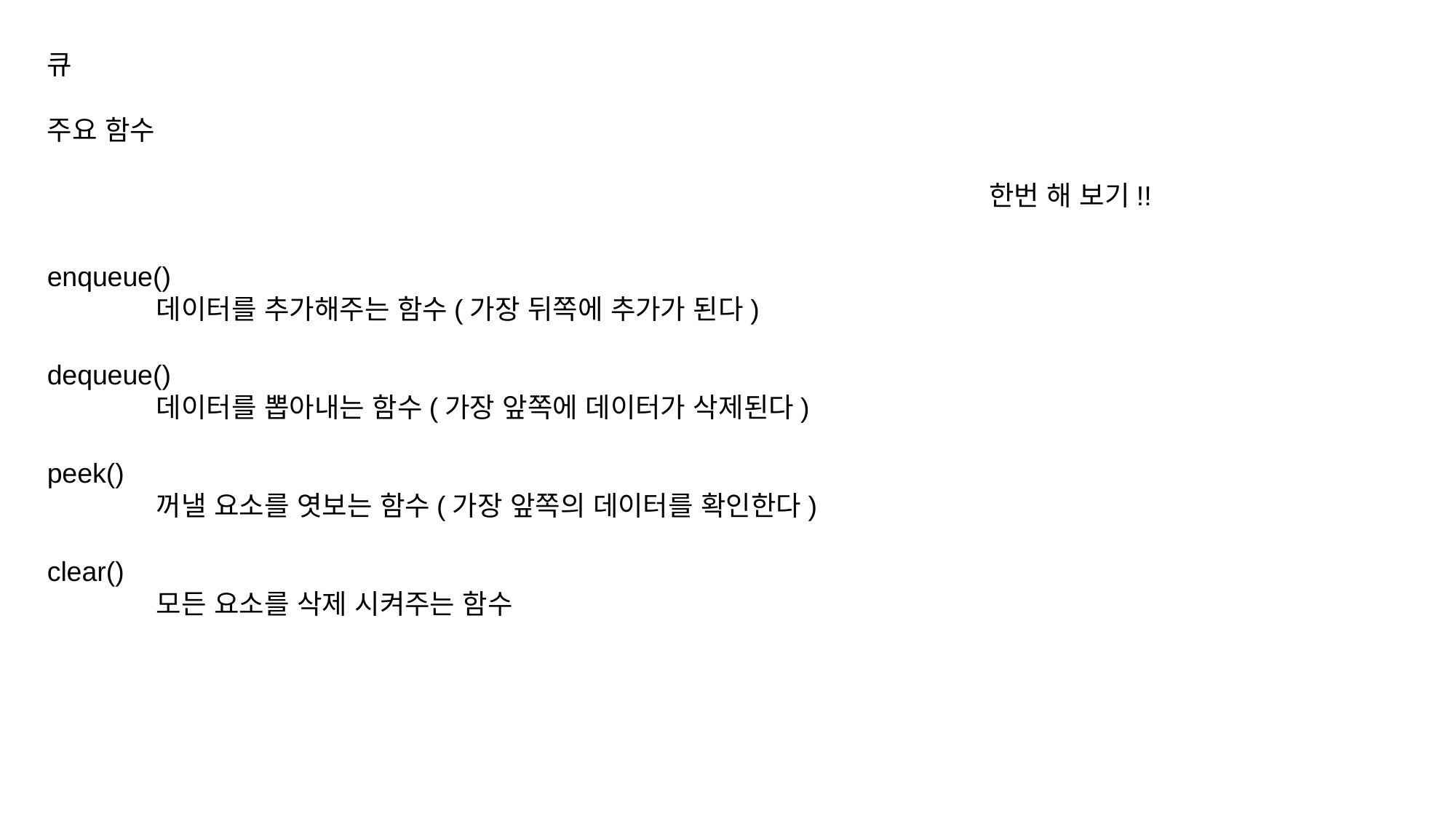

큐
주요 함수
한번 해 보기!!
enqueue()
	데이터를 추가해주는 함수(가장 뒤쪽에 추가가 된다)

dequeue()
	데이터를 뽑아내는 함수(가장 앞쪽에 데이터가 삭제된다)

peek()
	꺼낼 요소를 엿보는 함수(가장 앞쪽의 데이터를 확인한다)

clear()
	모든 요소를 삭제 시켜주는 함수